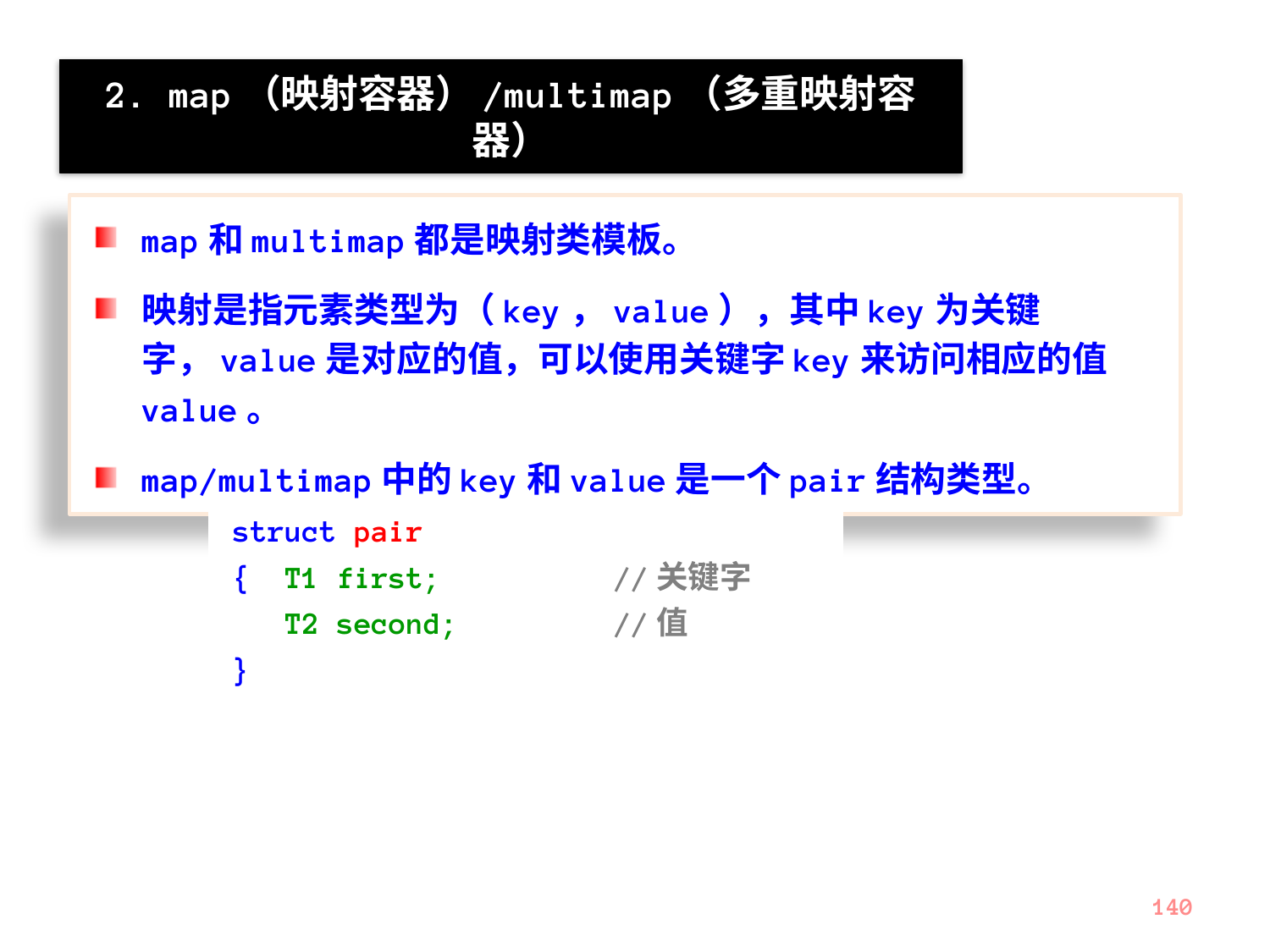

2. map（映射容器）/multimap（多重映射容器）
map和multimap都是映射类模板。
映射是指元素类型为（key，value），其中key为关键字，value是对应的值，可以使用关键字key来访问相应的值value。
map/multimap中的key和value是一个pair结构类型。
struct pair
{  T1 first;		//关键字
   T2 second;		//值
}
140